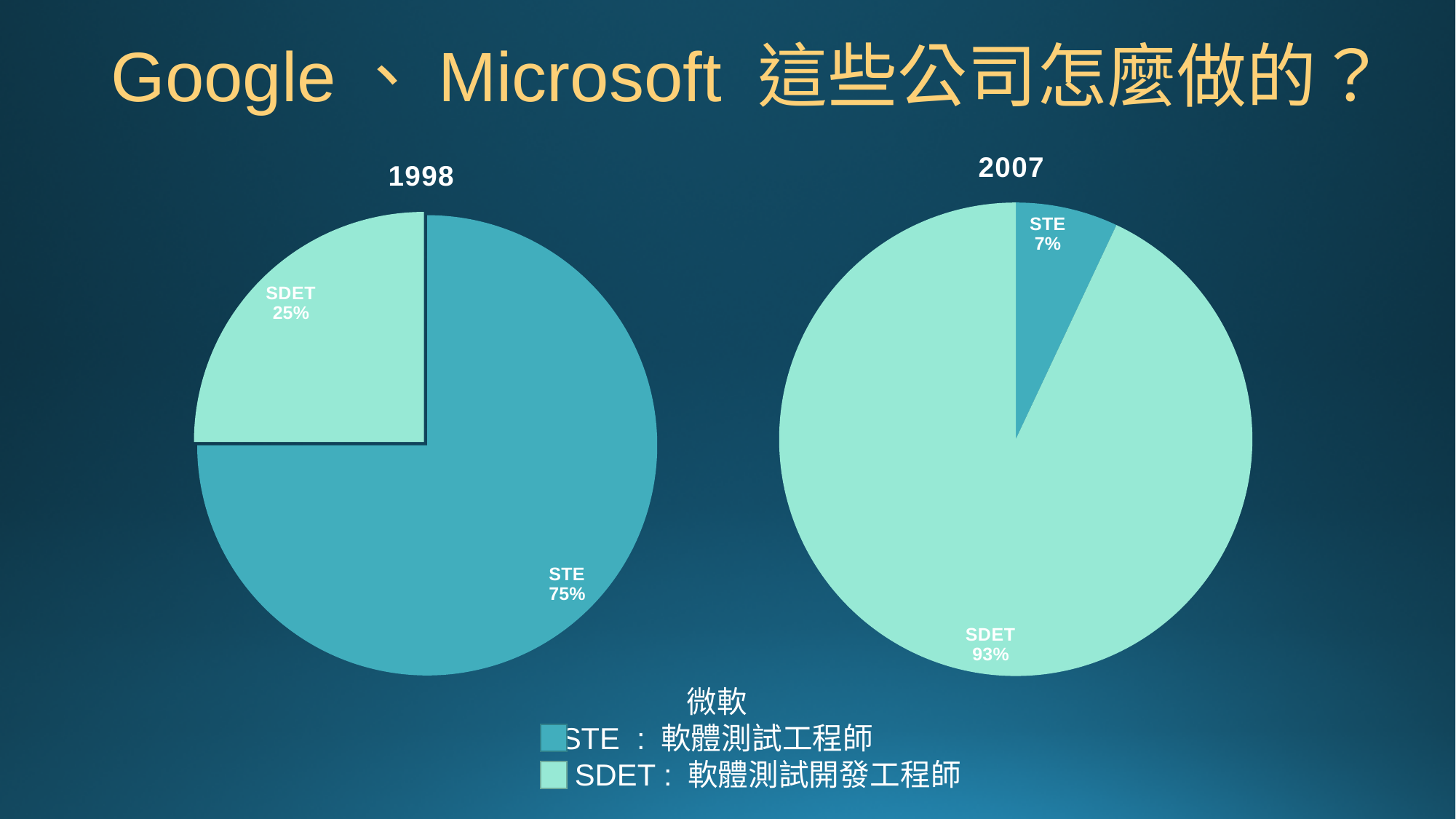

# Google、Microsoft 這些公司怎麼做的？

### Chart:  2007

| Category | 微軟 2007 年 軟體測試工程師 _x000d_與 軟體測試開發工程師 比例 |
|---|---|
| STE | 0.07 |
| SDET | 0.93 |

### Chart: 1998

| Category | 微軟 1998 年 軟體測試工程師 _x000d_與 軟體測試開發工程師 比例 |
|---|---|
| STE | 0.75 |
| SDET | 0.25 |
微軟
STE  : 軟體測試工程師
             SDET : 軟體測試開發工程師